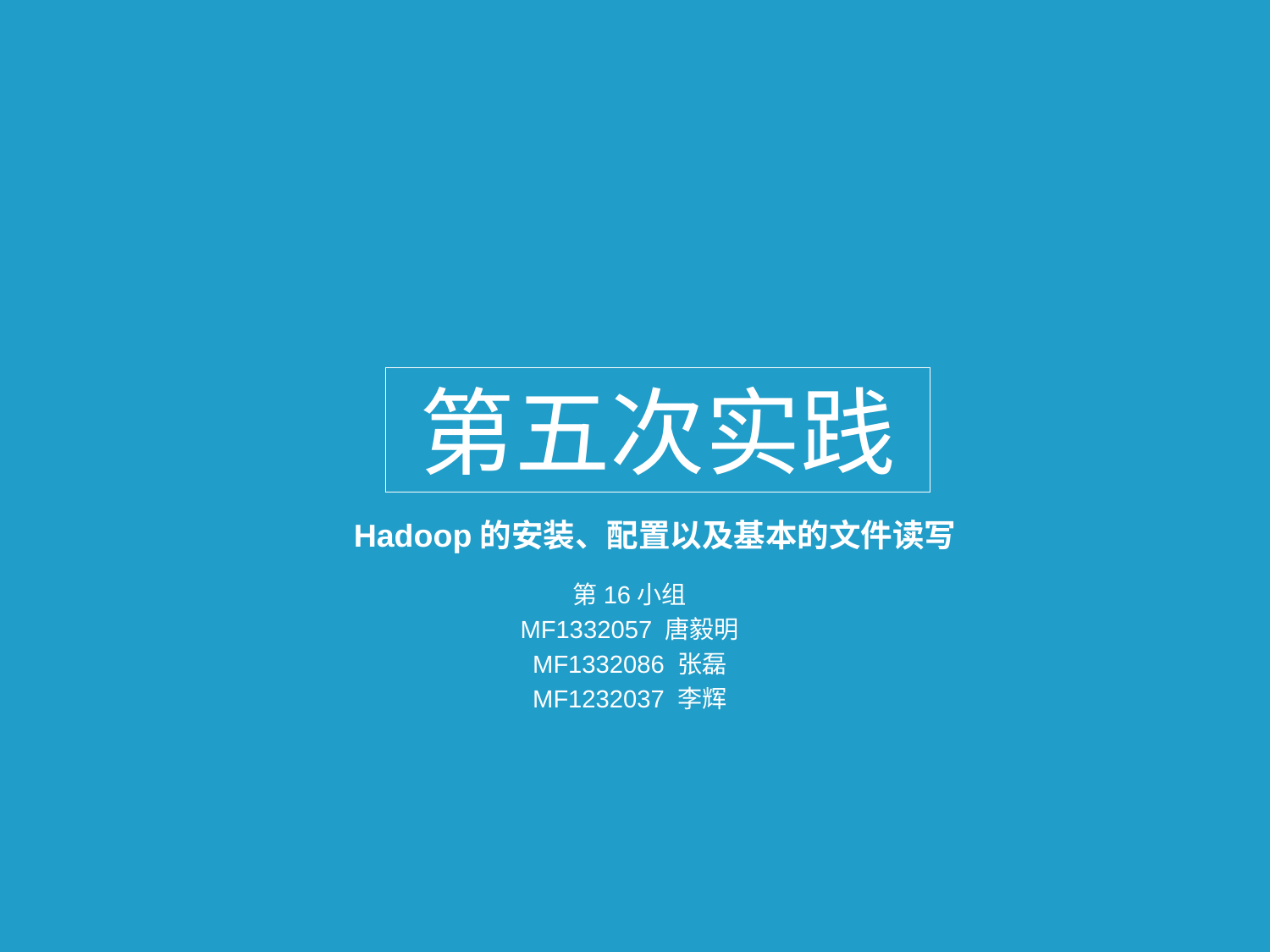

# 第五次实践
Hadoop的安装、配置以及基本的文件读写
第16小组
MF1332057 唐毅明
MF1332086 张磊
MF1232037 李辉